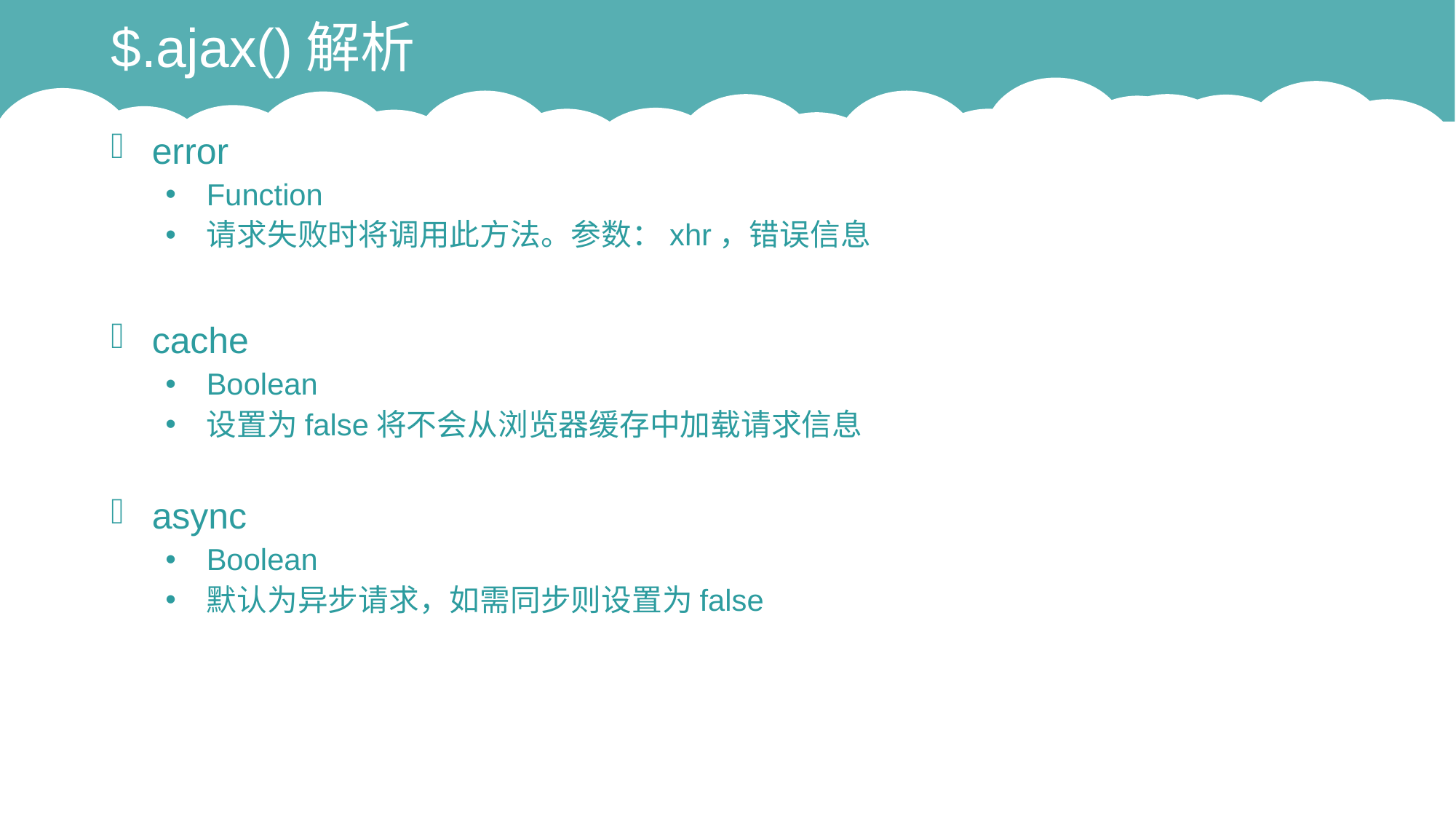

# $.ajax()解析
error
Function
请求失败时将调用此方法。参数：xhr，错误信息

cache
Boolean
设置为false将不会从浏览器缓存中加载请求信息

async
Boolean
默认为异步请求，如需同步则设置为false